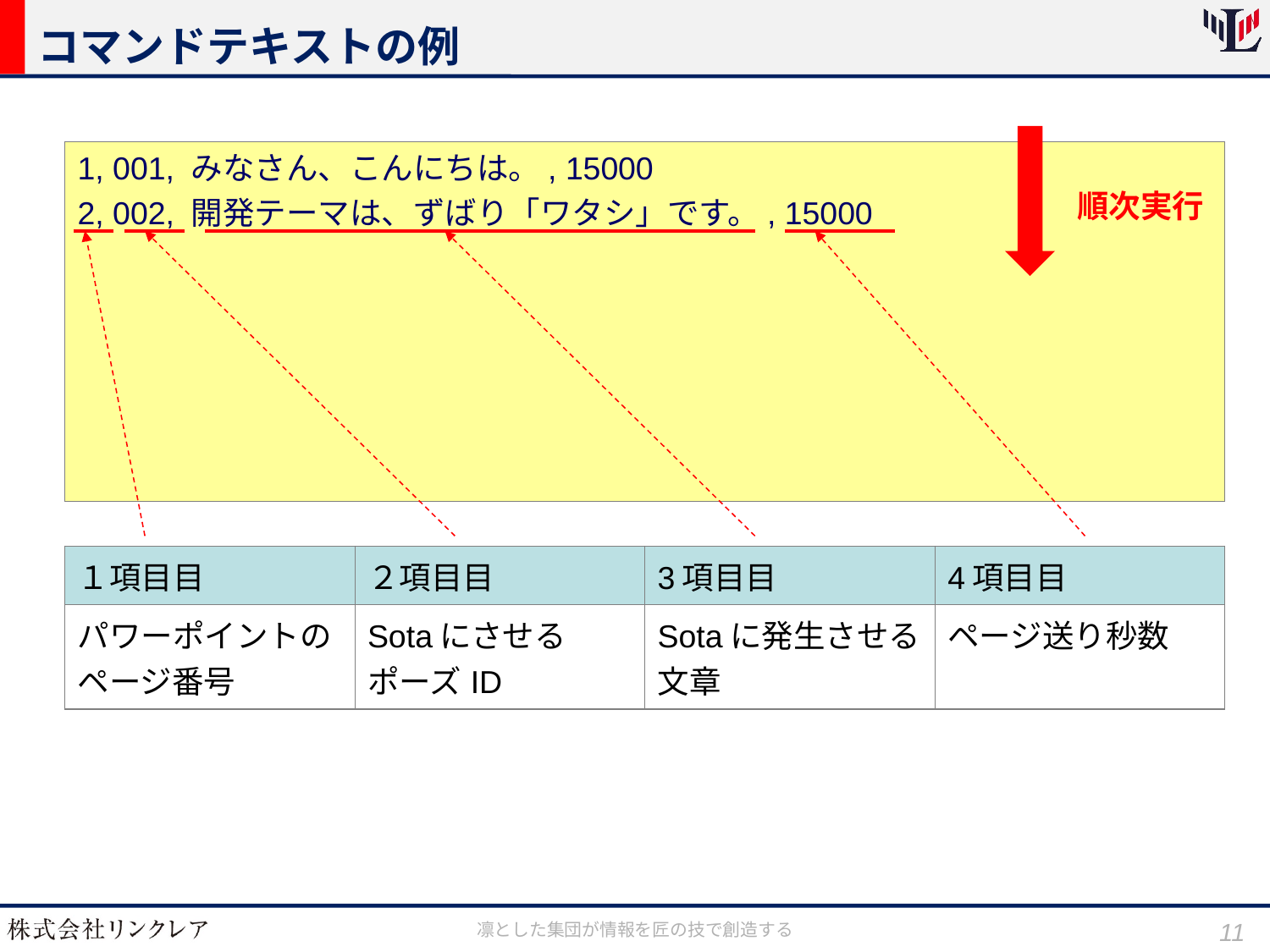

# コマンドテキストの例

1, 001, みなさん、こんにちは。, 15000
2, 002, 開発テーマは、ずばり「ワタシ」です。, 15000
順次実行
| １項目目 | ２項目目 | 3項目目 | 4項目目 |
| --- | --- | --- | --- |
| パワーポイントの ページ番号 | Sotaにさせる ポーズID | Sotaに発生させる 文章 | ページ送り秒数 |
11